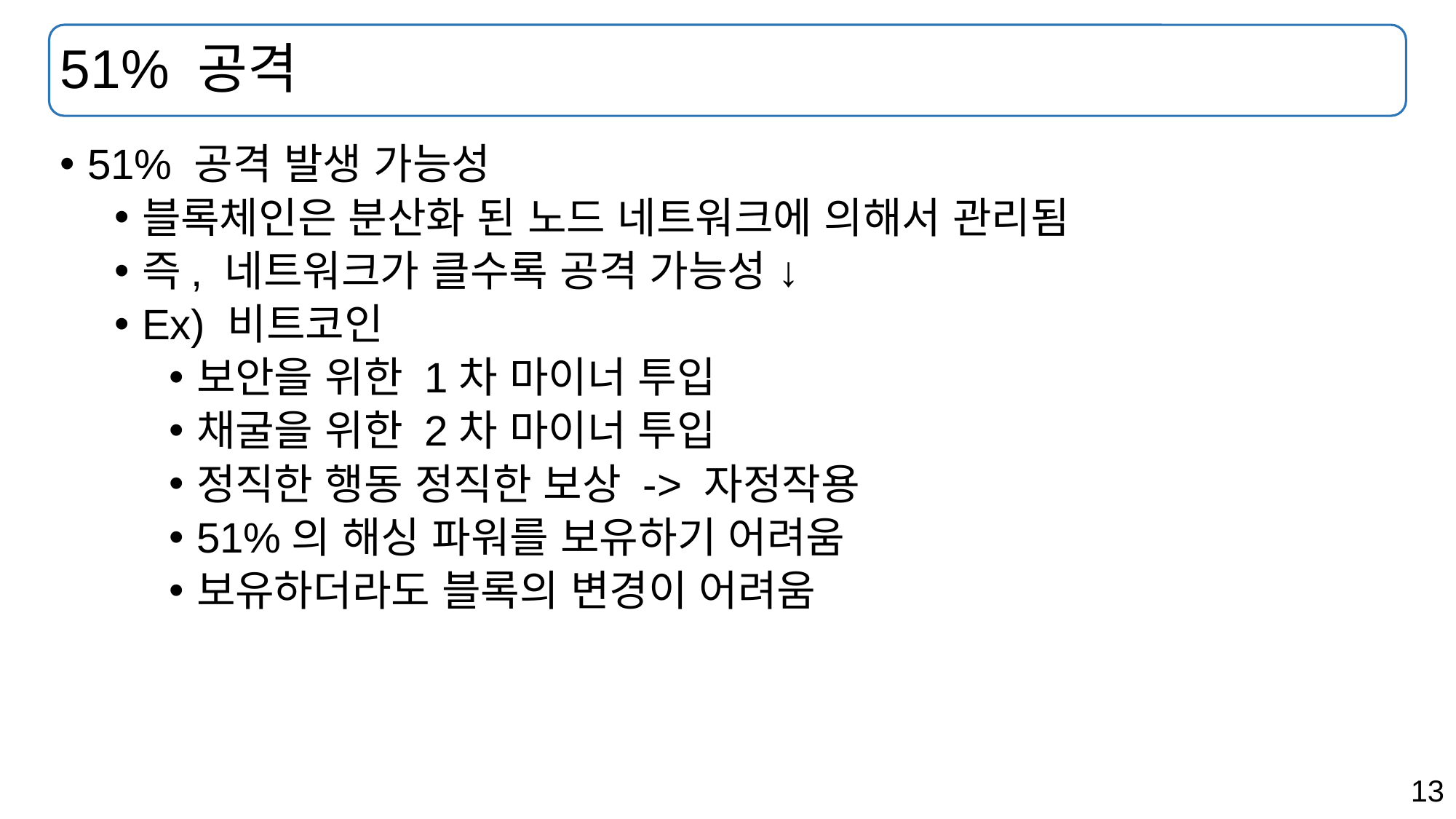

# 51% 공격
51% 공격 발생 가능성
블록체인은 분산화 된 노드 네트워크에 의해서 관리됨
즉, 네트워크가 클수록 공격 가능성 ↓
Ex) 비트코인
보안을 위한 1차 마이너 투입
채굴을 위한 2차 마이너 투입
정직한 행동 정직한 보상 -> 자정작용
51%의 해싱 파워를 보유하기 어려움
보유하더라도 블록의 변경이 어려움